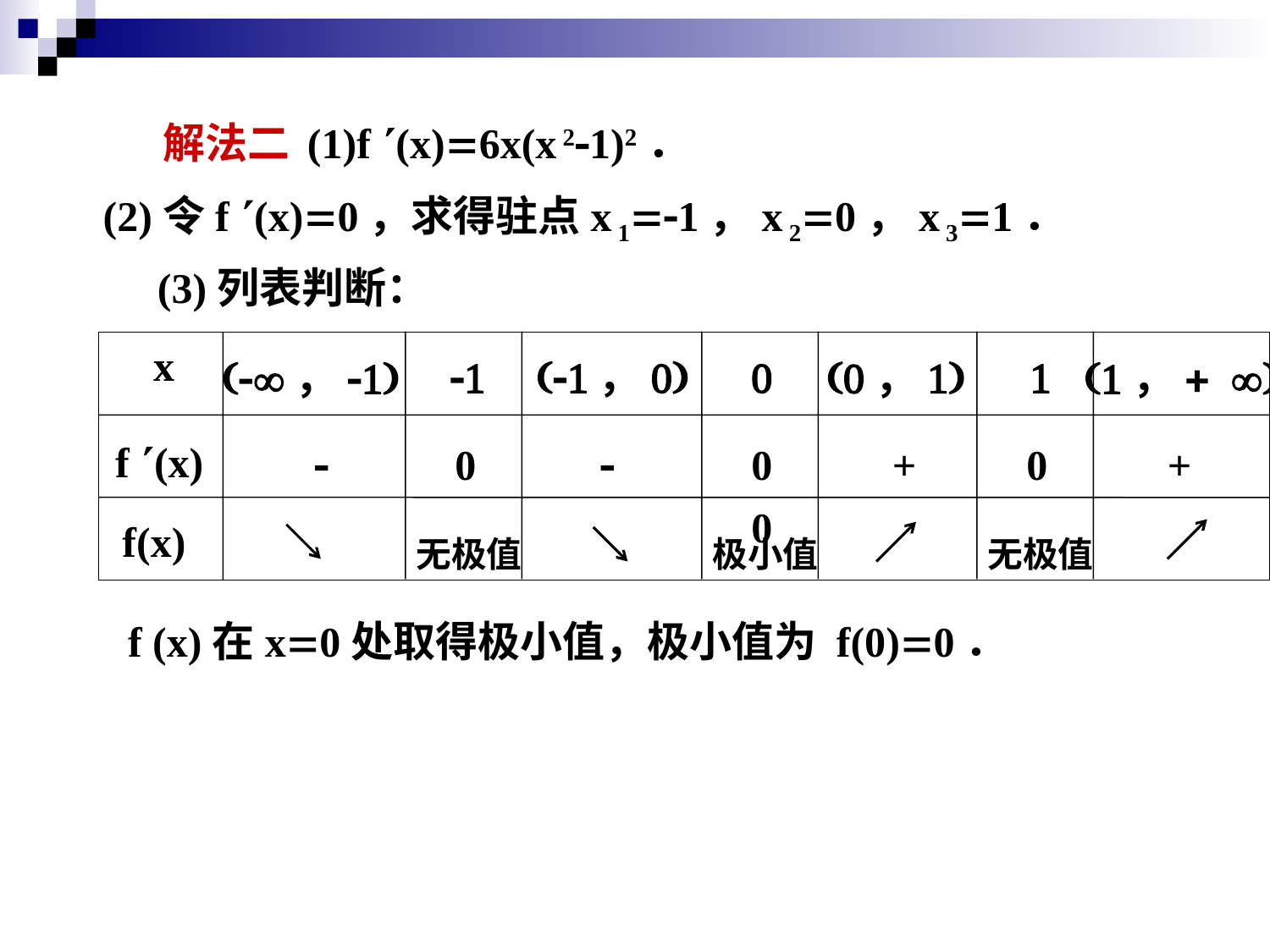

解法二
(1)f ′(x)=6x(x 2−1)2．
        (2)令f ′(x)=0，求得驻点x 1=−1，x 2=0，x 3=1．
        (3)列表判断：

    x

−1
(−1，0)
0
1
(0，1)
(−∞，−1)
(1，+ ∞)
 f ′(x)
−
0
−
0
+
0
+
0
 f(x)

无极值
极小值
无极值
        f (x)在x=0处取得极小值，极小值为 f(0)=0．